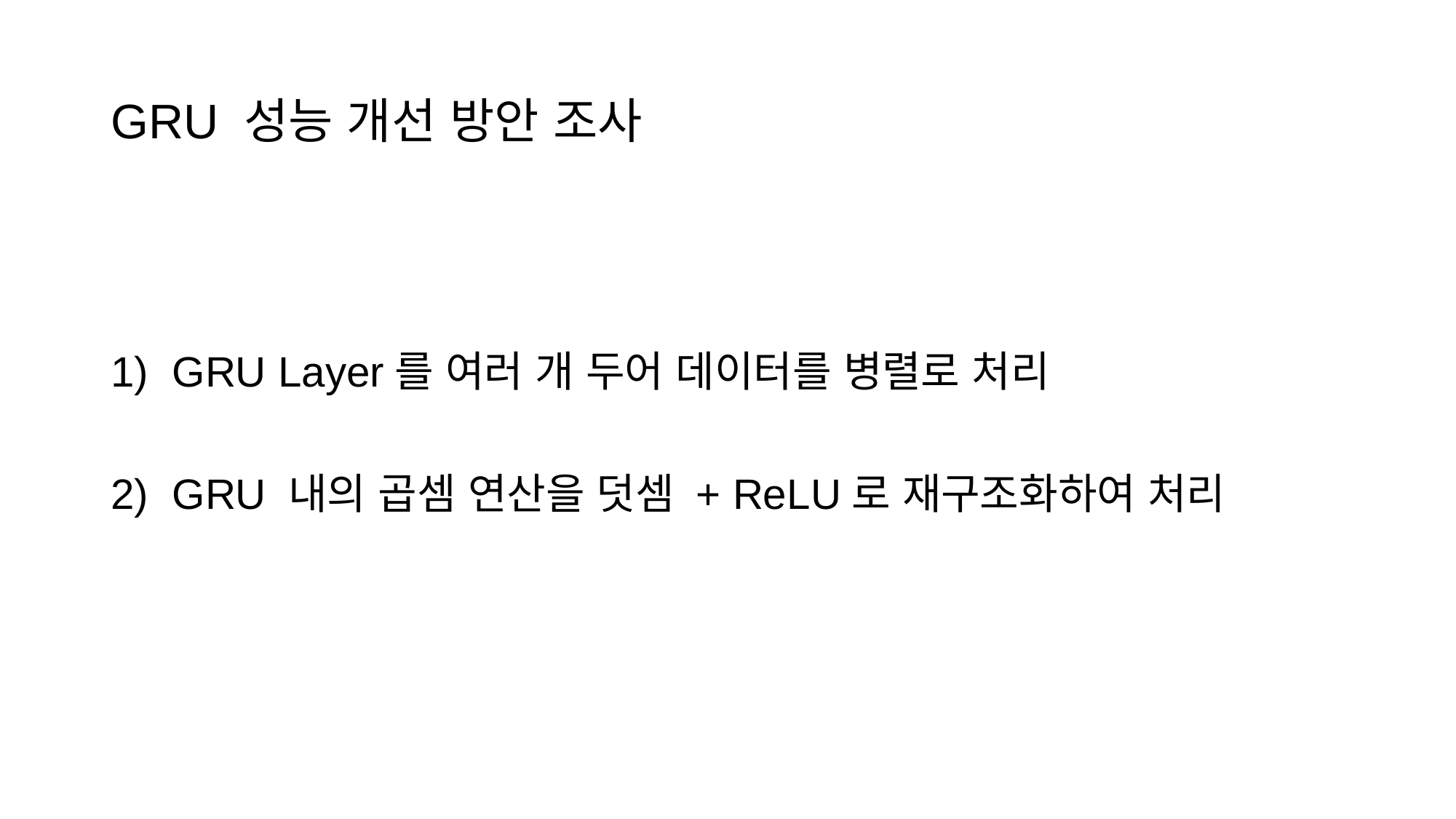

# GRU 성능 개선 방안 조사

GRU Layer를 여러 개 두어 데이터를 병렬로 처리

GRU 내의 곱셈 연산을 덧셈 + ReLU로 재구조화하여 처리